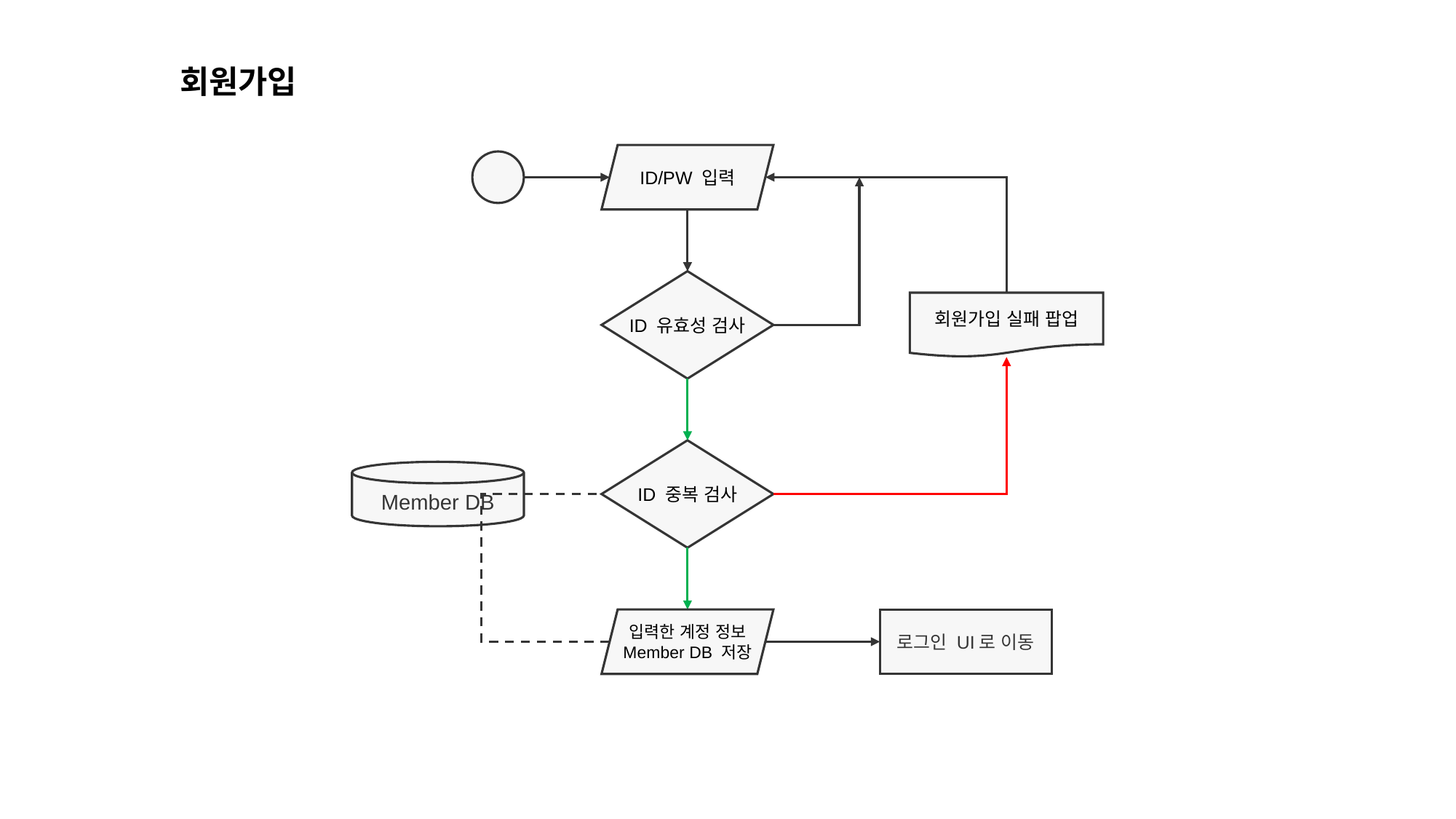

회원가입

ID/PW 입력

회원가입 실패 팝업
ID 유효성 검사

Member DB
ID 중복 검사

입력한 계정 정보
Member DB 저장
로그인 UI로 이동